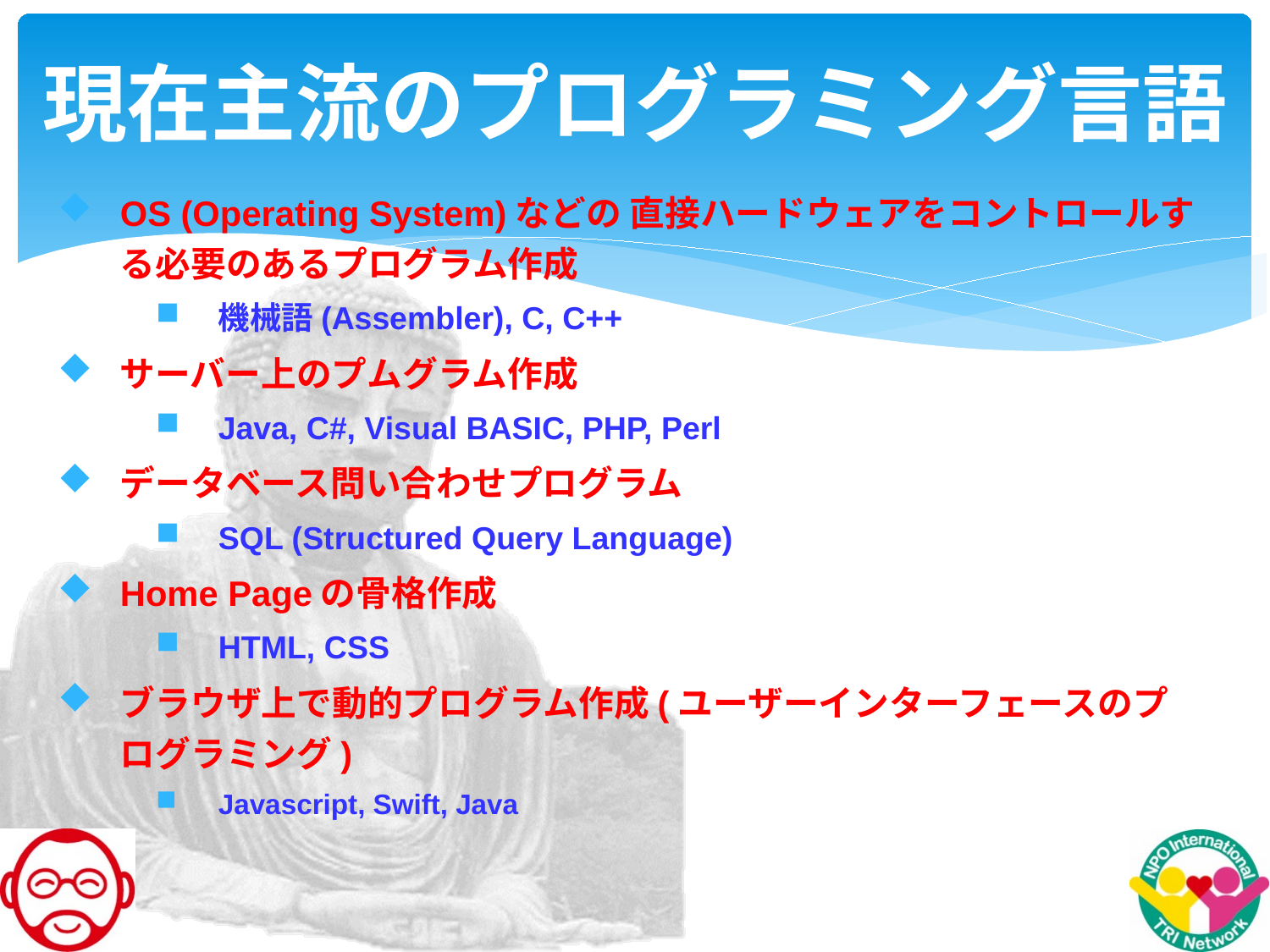

# 現在主流のプログラミング言語
OS (Operating System)などの 直接ハードウェアをコントロールする必要のあるプログラム作成
機械語(Assembler), C, C++
サーバー上のプムグラム作成
Java, C#, Visual BASIC, PHP, Perl
データベース問い合わせプログラム
SQL (Structured Query Language)
Home Pageの骨格作成
HTML, CSS
ブラウザ上で動的プログラム作成(ユーザーインターフェースのプログラミング)
Javascript, Swift, Java